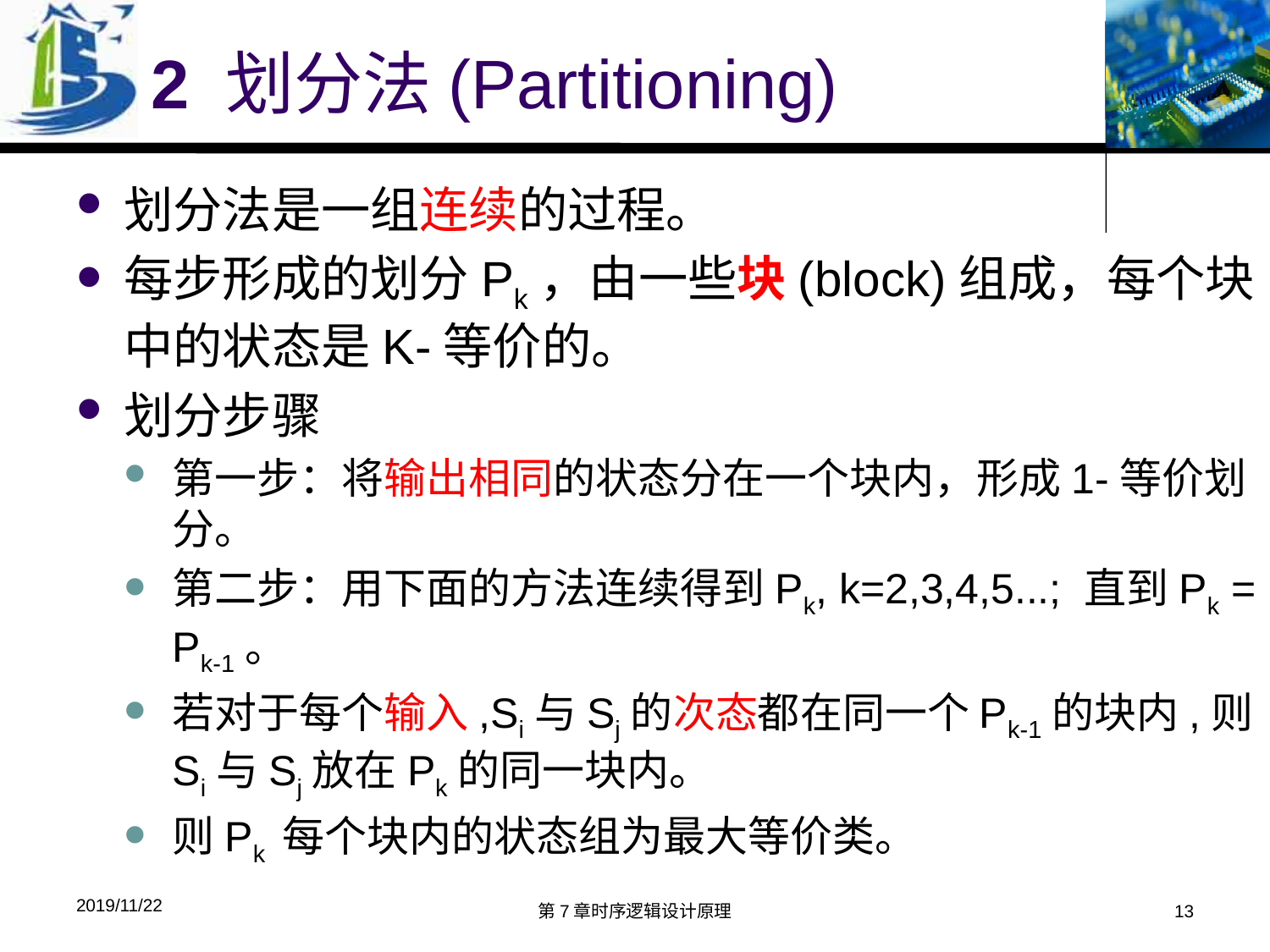

# 2 划分法(Partitioning)
划分法是一组连续的过程。
每步形成的划分Pk，由一些块(block)组成，每个块中的状态是K-等价的。
划分步骤
第一步：将输出相同的状态分在一个块内，形成1-等价划分。
第二步：用下面的方法连续得到Pk, k=2,3,4,5...; 直到Pk = Pk-1。
若对于每个输入,Si与Sj的次态都在同一个Pk-1的块内,则Si与Sj放在Pk的同一块内。
则Pk 每个块内的状态组为最大等价类。

2019/11/22
第7章时序逻辑设计原理
13